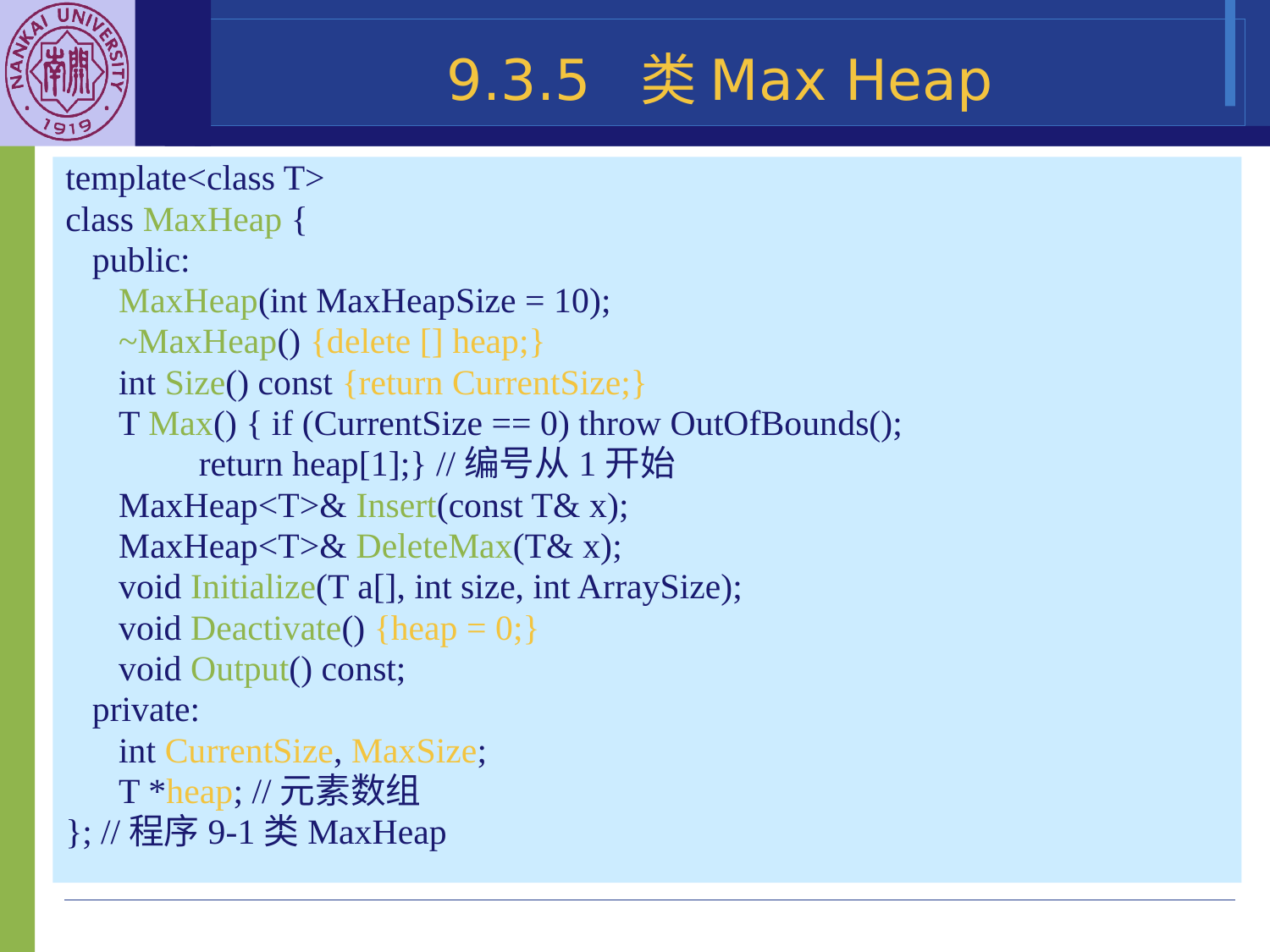

9.3.5  类Max Heap
template<class T>
class MaxHeap {
   public:
      MaxHeap(int MaxHeapSize = 10);
      ~MaxHeap() {delete [] heap;}
      int Size() const {return CurrentSize;}
      T Max() { if (CurrentSize == 0) throw OutOfBounds();
               return heap[1];} //编号从1开始
      MaxHeap<T>& Insert(const T& x);
      MaxHeap<T>& DeleteMax(T& x);
      void Initialize(T a[], int size, int ArraySize);
      void Deactivate() {heap = 0;}
      void Output() const;
   private:
      int CurrentSize, MaxSize;
      T *heap; //元素数组
}; //程序9-1类MaxHeap
14